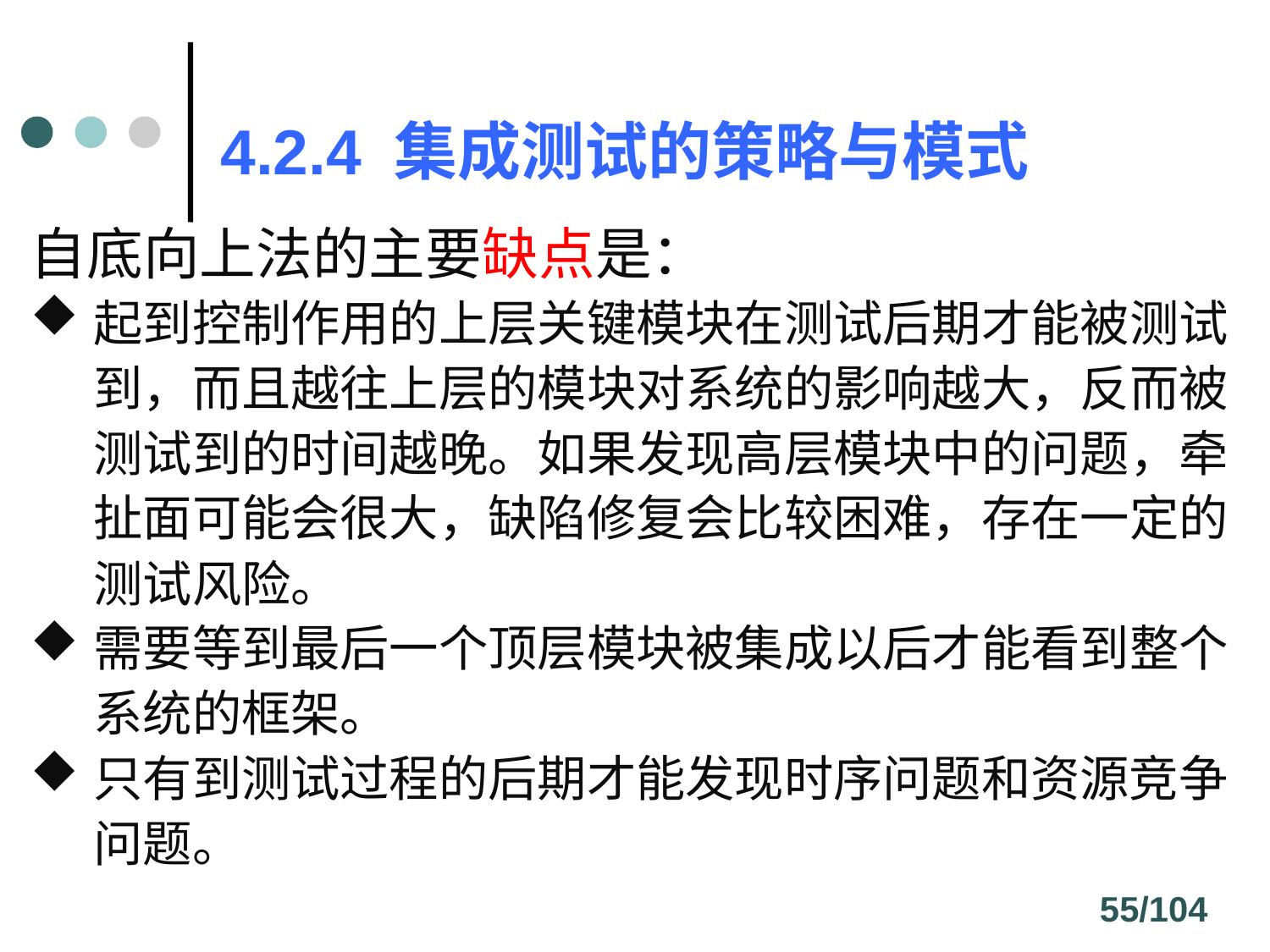

# 4.2.4 集成测试的策略与模式
自底向上法的主要缺点是：
起到控制作用的上层关键模块在测试后期才能被测试到，而且越往上层的模块对系统的影响越大，反而被测试到的时间越晚。如果发现高层模块中的问题，牵扯面可能会很大，缺陷修复会比较困难，存在一定的测试风险。
需要等到最后一个顶层模块被集成以后才能看到整个系统的框架。
只有到测试过程的后期才能发现时序问题和资源竞争问题。
55/104